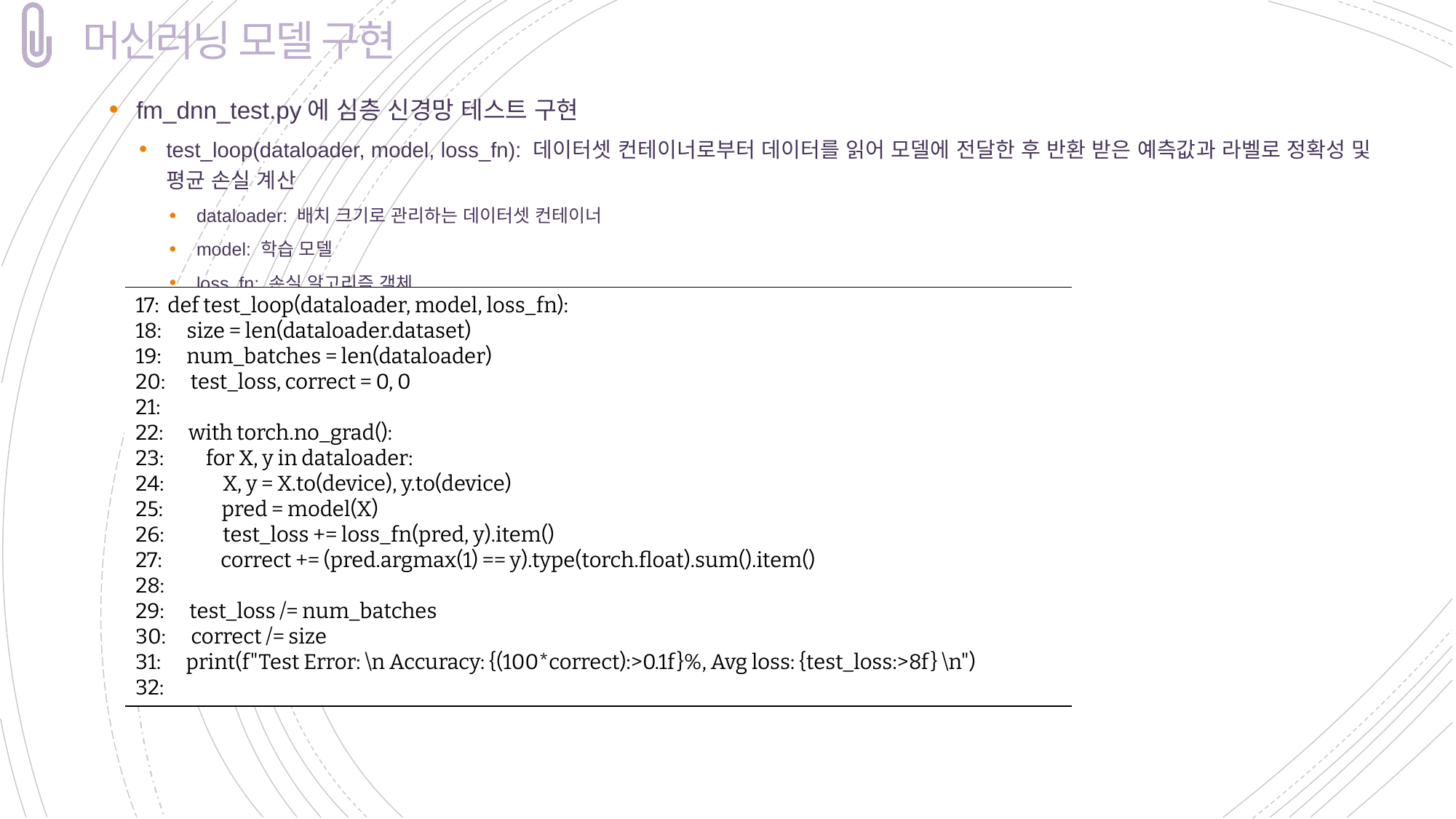

# 머신러닝 모델 구현
fm_dnn_test.py에 심층 신경망 테스트 구현
test_loop(dataloader, model, loss_fn): 데이터셋 컨테이너로부터 데이터를 읽어 모델에 전달한 후 반환 받은 예측값과 라벨로 정확성 및 평균 손실 계산
dataloader: 배치 크기로 관리하는 데이터셋 컨테이너
model: 학습 모델
loss_fn: 손실 알고리즘 객체

| 17: def test\_loop(dataloader, model, loss\_fn): 18: size = len(dataloader.dataset) 19: num\_batches = len(dataloader) 20: test\_loss, correct = 0, 0 21: 22: with torch.no\_grad(): 23: for X, y in dataloader: 24: X, y = X.to(device), y.to(device) 25: pred = model(X) 26: test\_loss += loss\_fn(pred, y).item() 27: correct += (pred.argmax(1) == y).type(torch.float).sum().item() 28: 29: test\_loss /= num\_batches 30: correct /= size 31: print(f"Test Error: \n Accuracy: {(100\*correct):>0.1f}%, Avg loss: {test\_loss:>8f} \n") 32: |
| --- |